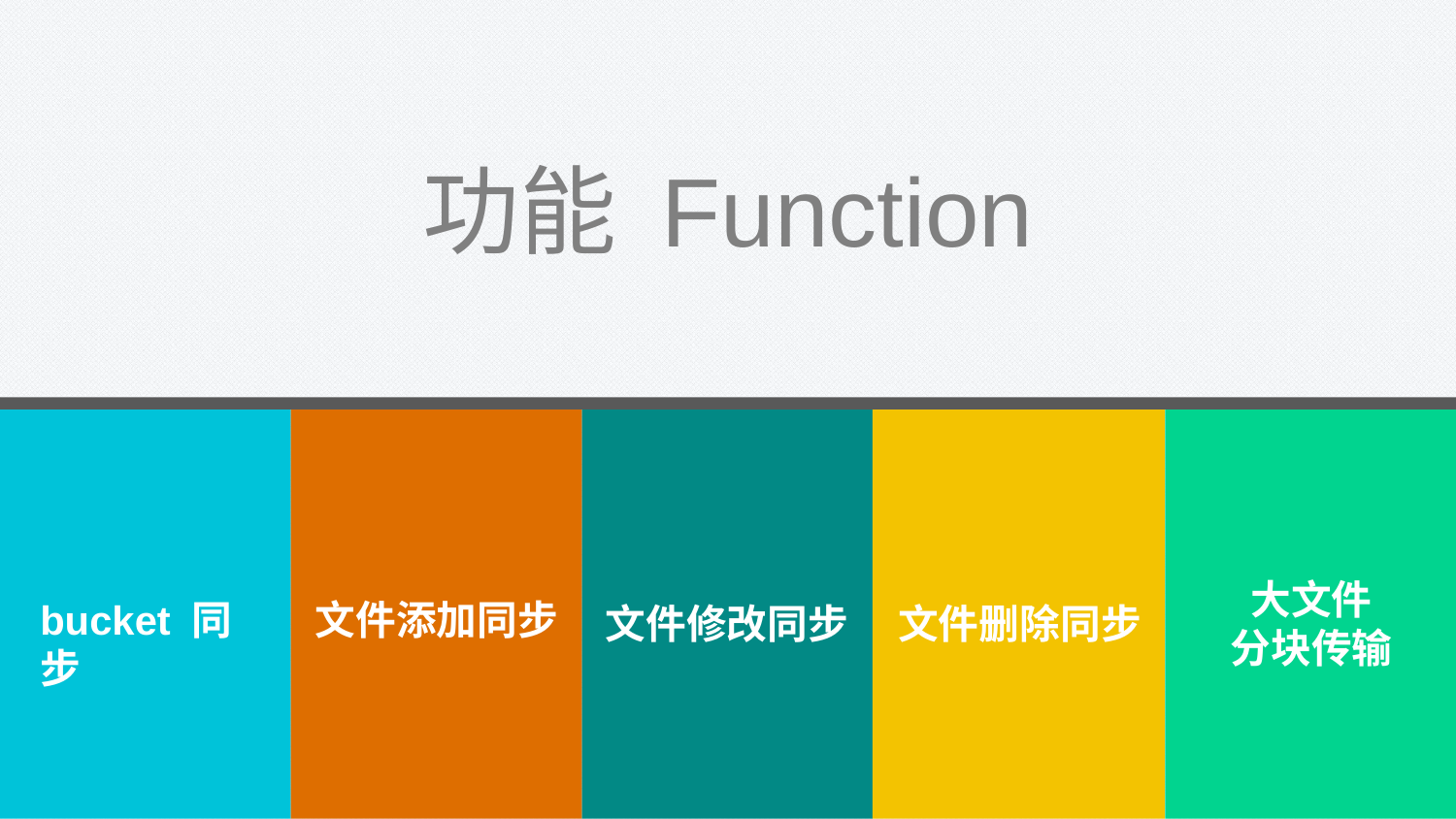

功能 Function

大文件
分块传输
文件添加同步
bucket 同步
文件修改同步
文件删除同步